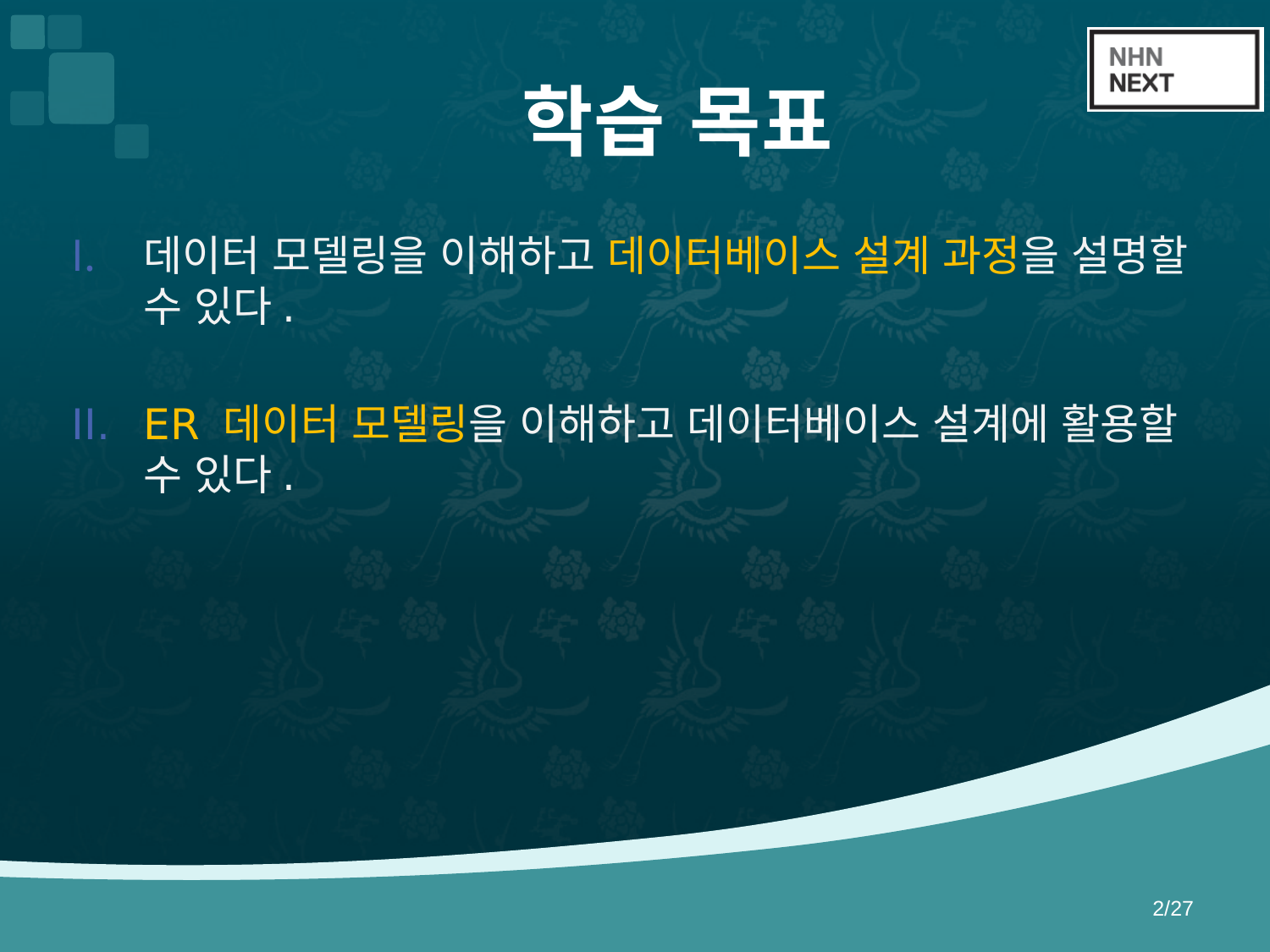

# 학습 목표
데이터 모델링을 이해하고 데이터베이스 설계 과정을 설명할 수 있다.

ER 데이터 모델링을 이해하고 데이터베이스 설계에 활용할 수 있다.

2/27